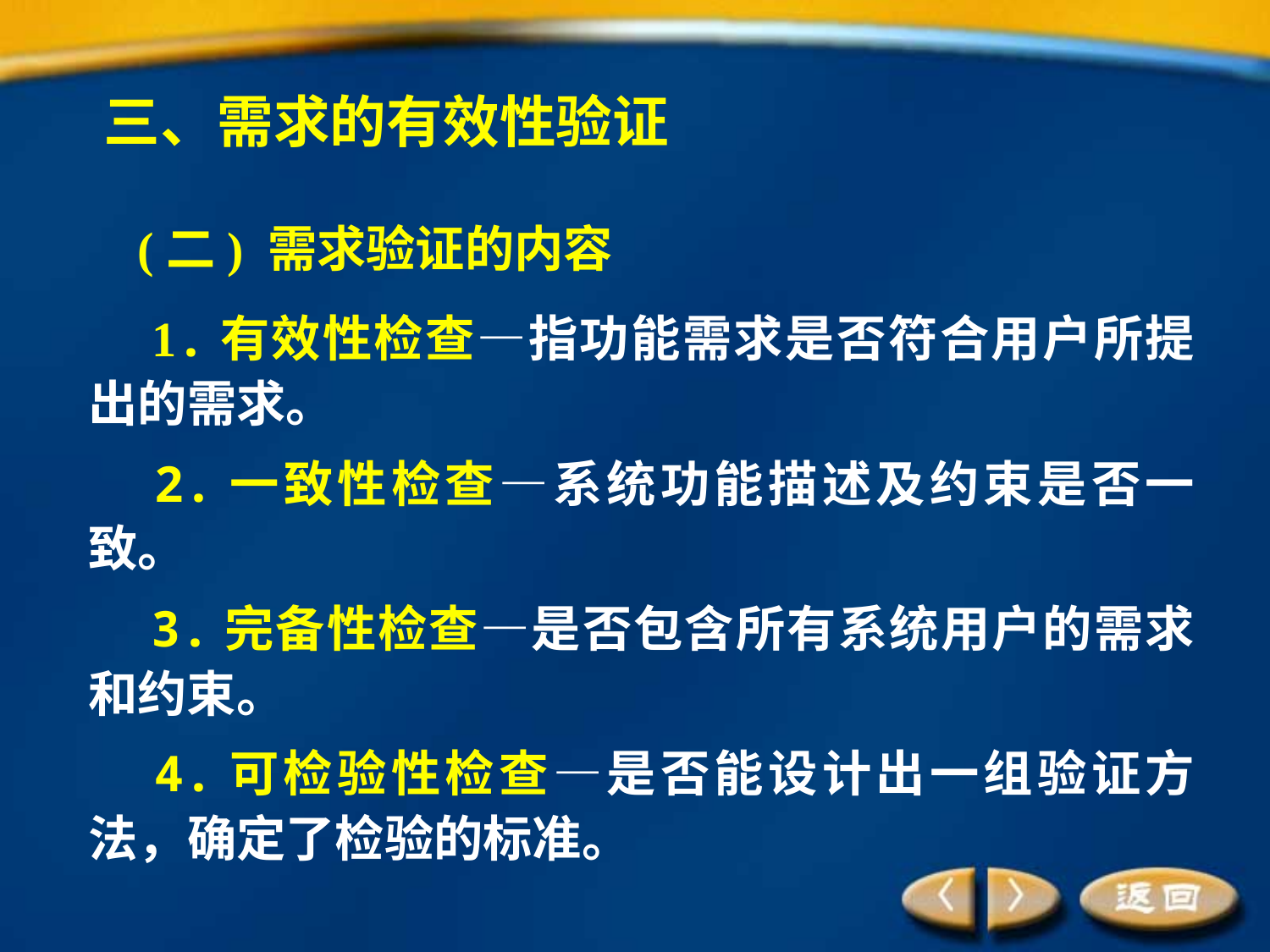

# 三、需求的有效性验证
    (二) 需求验证的内容
　1.有效性检查—指功能需求是否符合用户所提出的需求。
　2.一致性检查—系统功能描述及约束是否一致。
　3.完备性检查—是否包含所有系统用户的需求和约束。
　4.可检验性检查—是否能设计出一组验证方法，确定了检验的标准。